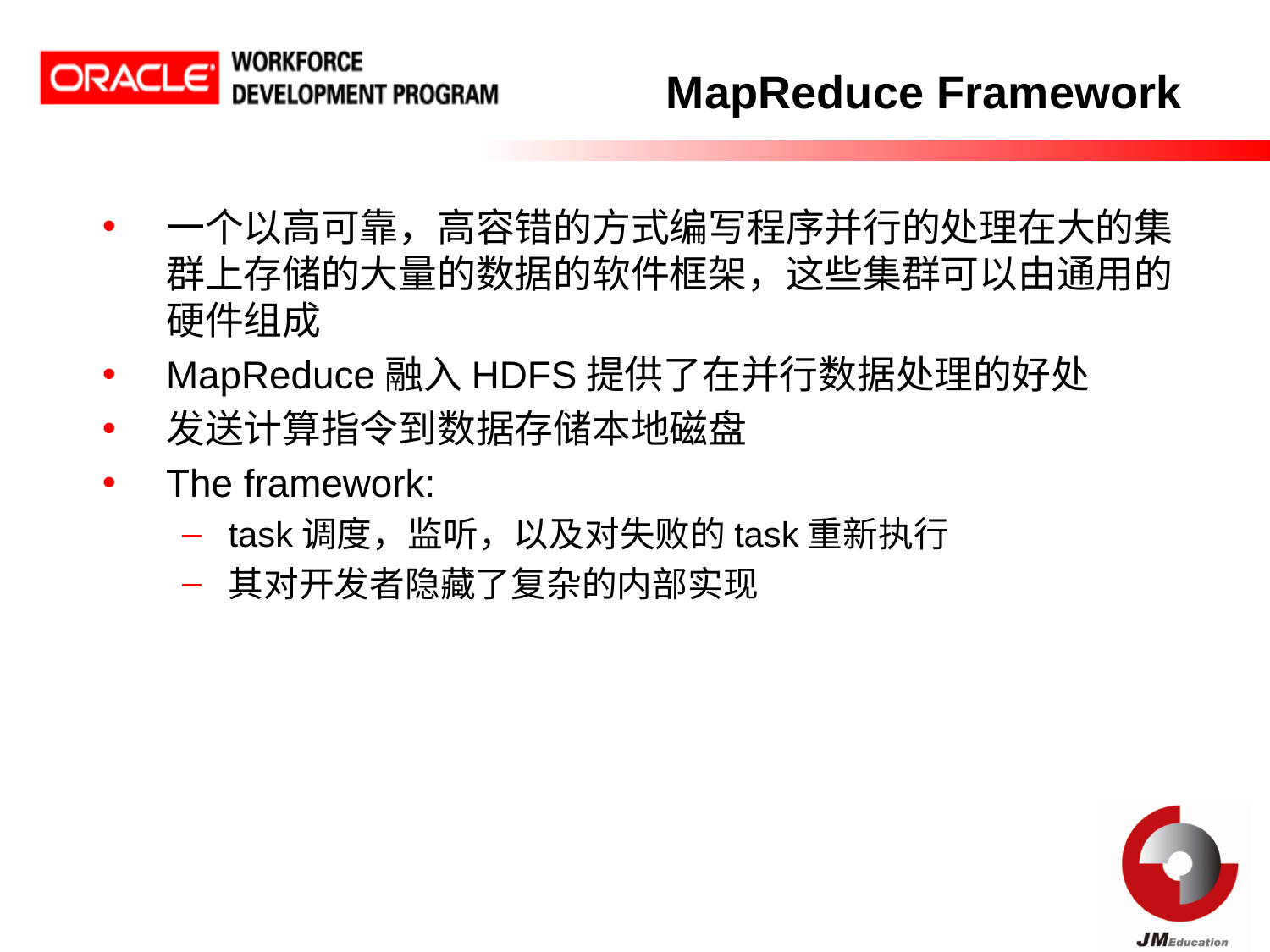

# MapReduce Framework
一个以高可靠，高容错的方式编写程序并行的处理在大的集群上存储的大量的数据的软件框架，这些集群可以由通用的硬件组成
MapReduce融入HDFS提供了在并行数据处理的好处
发送计算指令到数据存储本地磁盘
The framework:
task调度，监听，以及对失败的task重新执行
其对开发者隐藏了复杂的内部实现